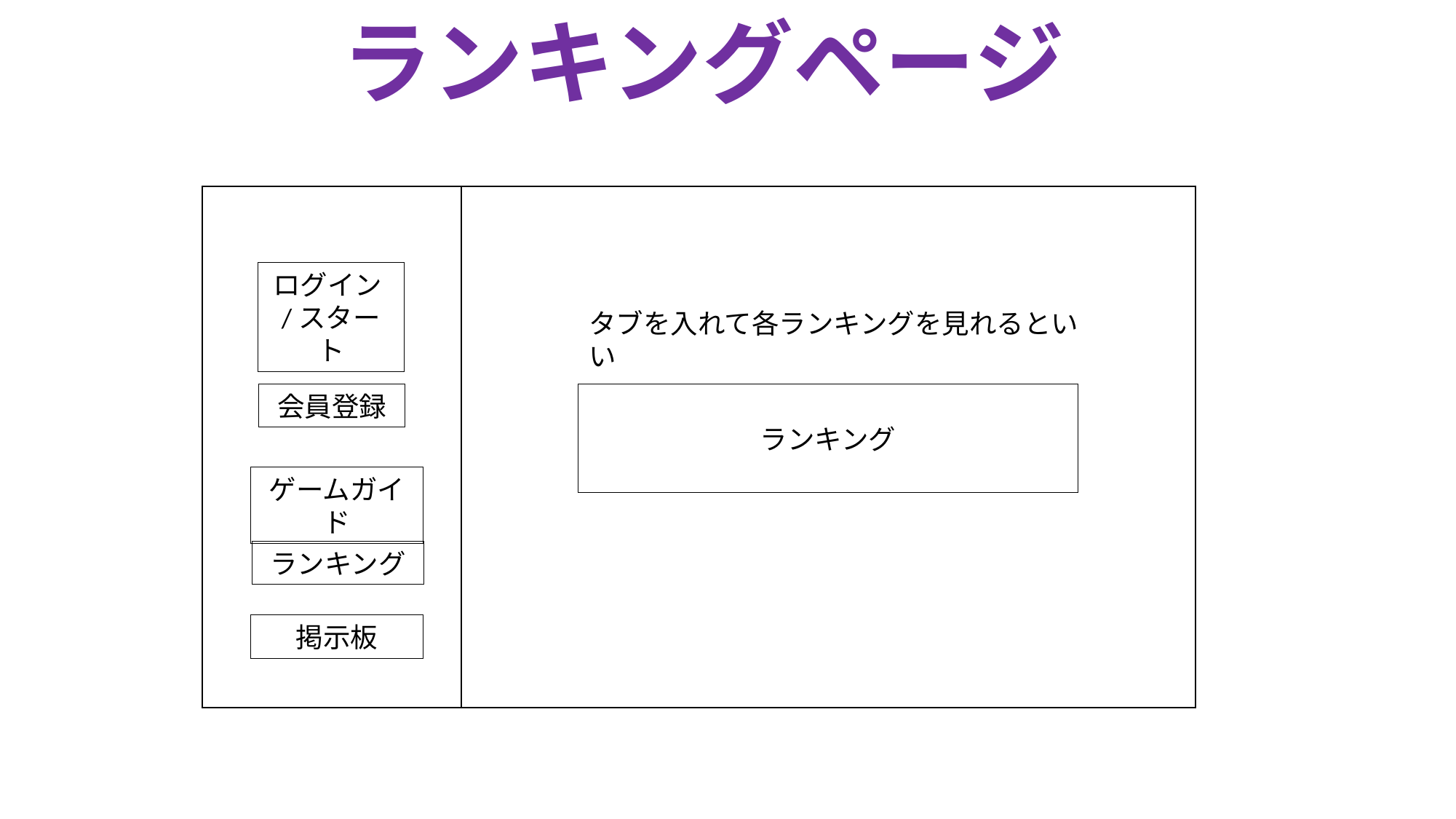

ランキングページ

ログイン/スタート
タブを入れて各ランキングを見れるといい
会員登録

ランキング

ゲームガイド
ランキング
掲示板